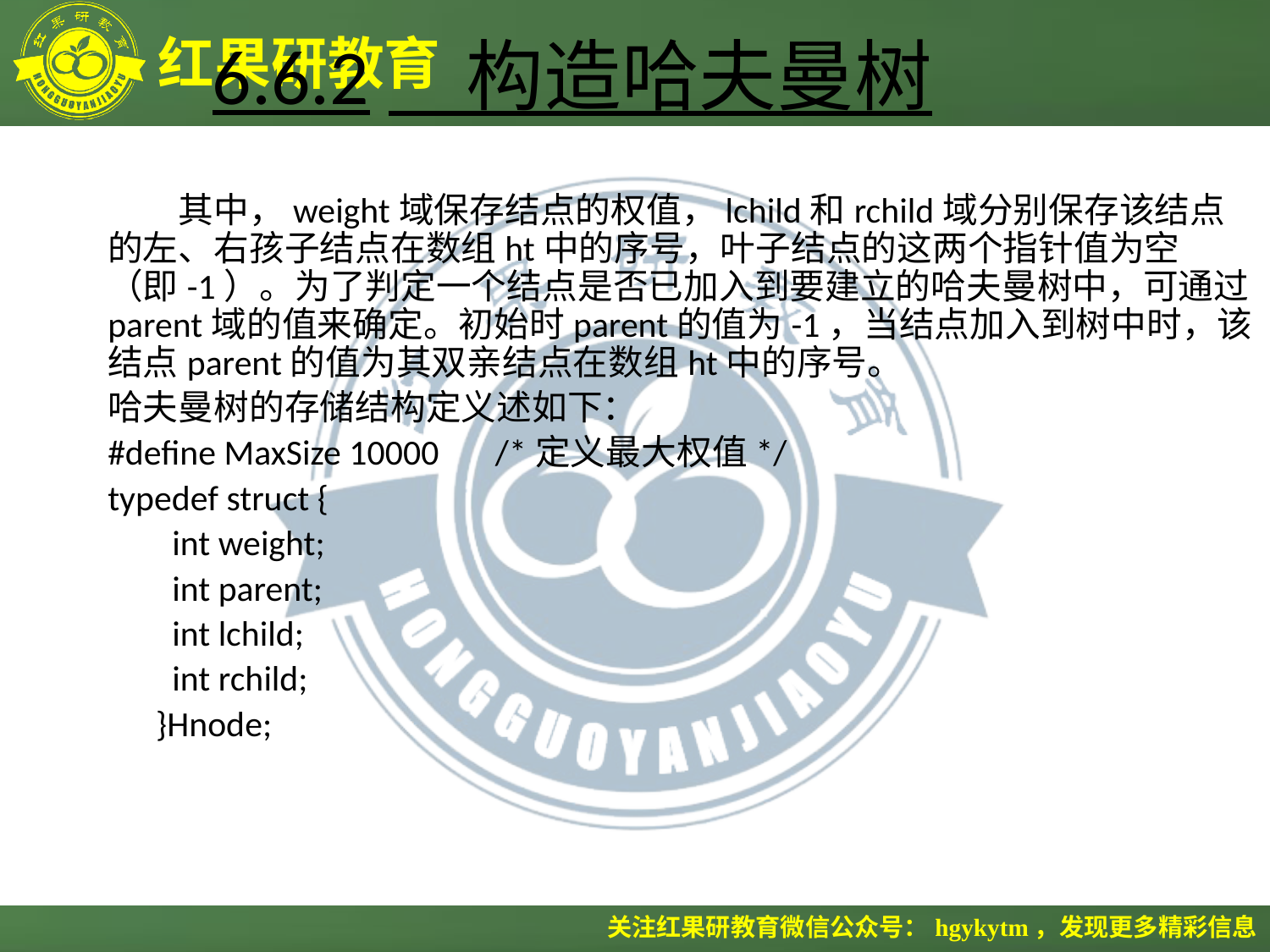

# 6.6.2　构造哈夫曼树
　　其中，weight域保存结点的权值，lchild和rchild域分别保存该结点的左、右孩子结点在数组ht中的序号，叶子结点的这两个指针值为空（即-1）。为了判定一个结点是否已加入到要建立的哈夫曼树中，可通过parent域的值来确定。初始时parent的值为-1，当结点加入到树中时，该结点parent的值为其双亲结点在数组ht中的序号。
哈夫曼树的存储结构定义述如下：
#define MaxSize 10000       /*定义最大权值*/
typedef struct {
        int weight;
        int parent;
        int lchild;
        int rchild;
      }Hnode;